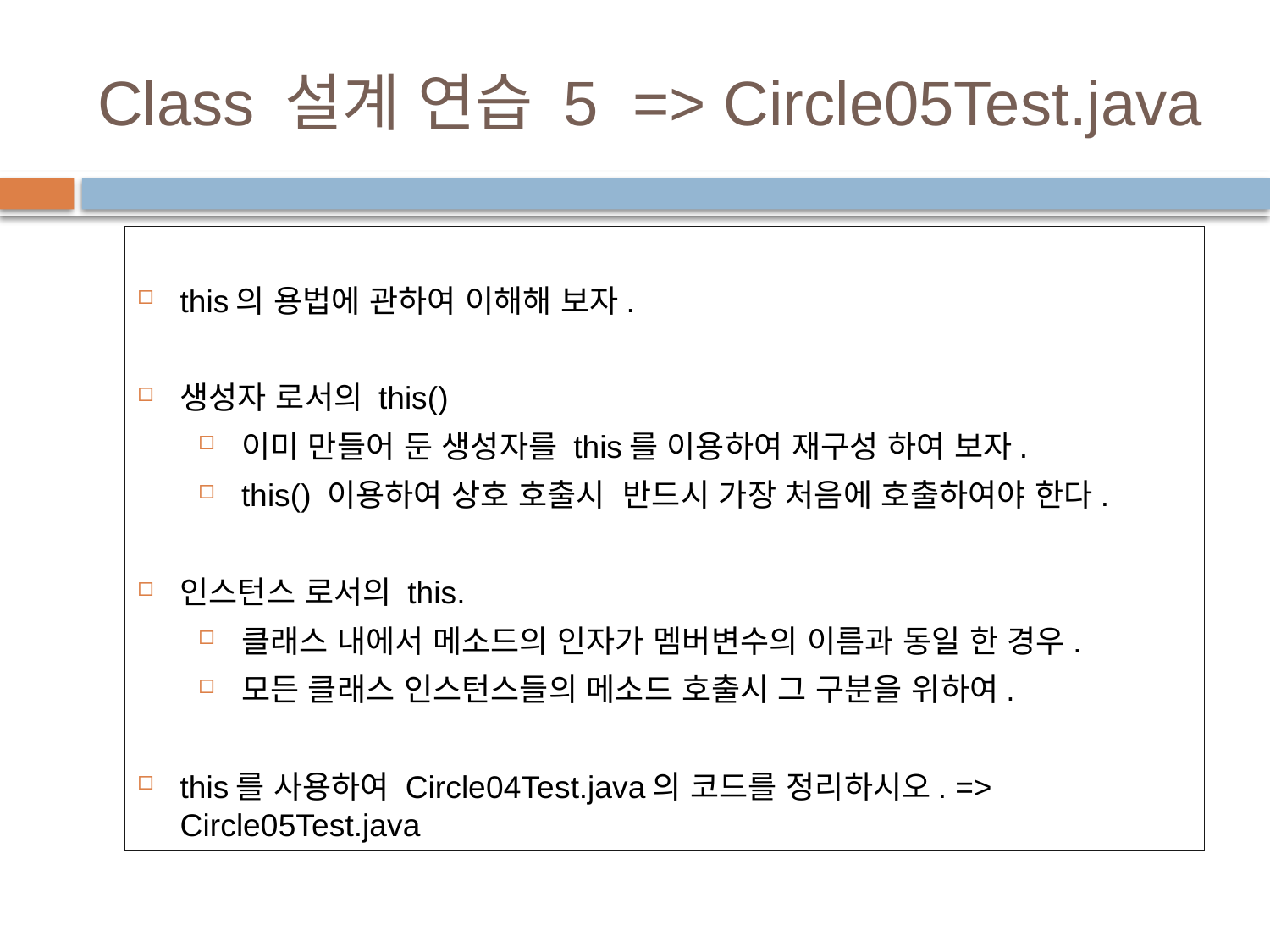

# Class 설계 연습 5  => Circle05Test.java

this의 용법에 관하여 이해해 보자.

생성자 로서의 this()
이미 만들어 둔 생성자를 this를 이용하여 재구성 하여 보자.
this() 이용하여 상호 호출시  반드시 가장 처음에 호출하여야 한다.

인스턴스 로서의 this.
클래스 내에서 메소드의 인자가 멤버변수의 이름과 동일 한 경우.
모든 클래스 인스턴스들의 메소드 호출시 그 구분을 위하여.

this를 사용하여 Circle04Test.java의 코드를 정리하시오. => Circle05Test.java